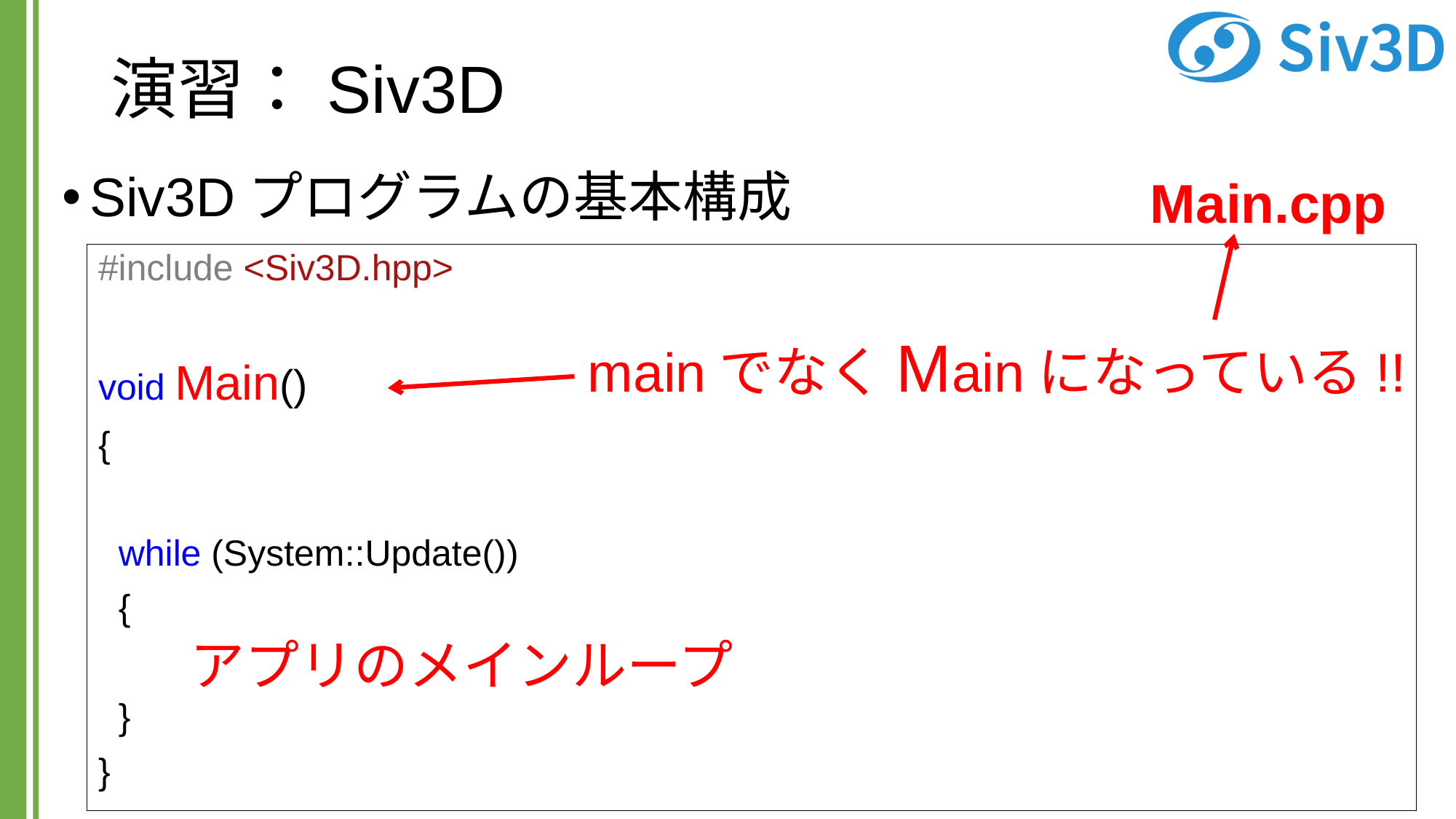

# 演習：Siv3D
Main.cpp
Siv3Dプログラムの基本構成
#include <Siv3D.hpp>

void Main()
{

  while (System::Update())
  {

  }
}
mainでなくMainになっている!!
アプリのメインループ